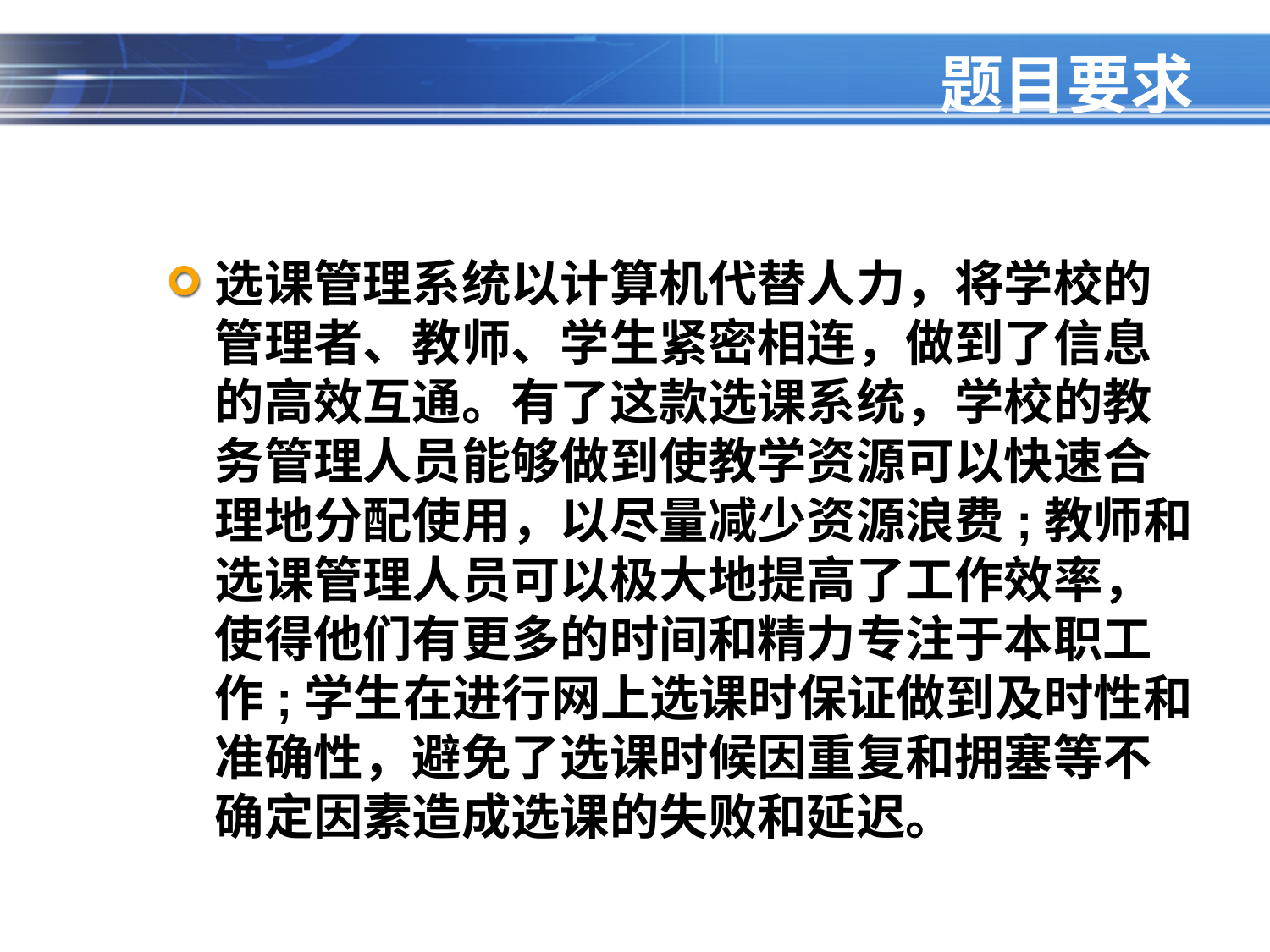

# 题目要求
选课管理系统以计算机代替人力，将学校的管理者、教师、学生紧密相连，做到了信息的高效互通。有了这款选课系统，学校的教务管理人员能够做到使教学资源可以快速合理地分配使用，以尽量减少资源浪费;教师和选课管理人员可以极大地提高了工作效率，使得他们有更多的时间和精力专注于本职工作;学生在进行网上选课时保证做到及时性和准确性，避免了选课时候因重复和拥塞等不确定因素造成选课的失败和延迟。